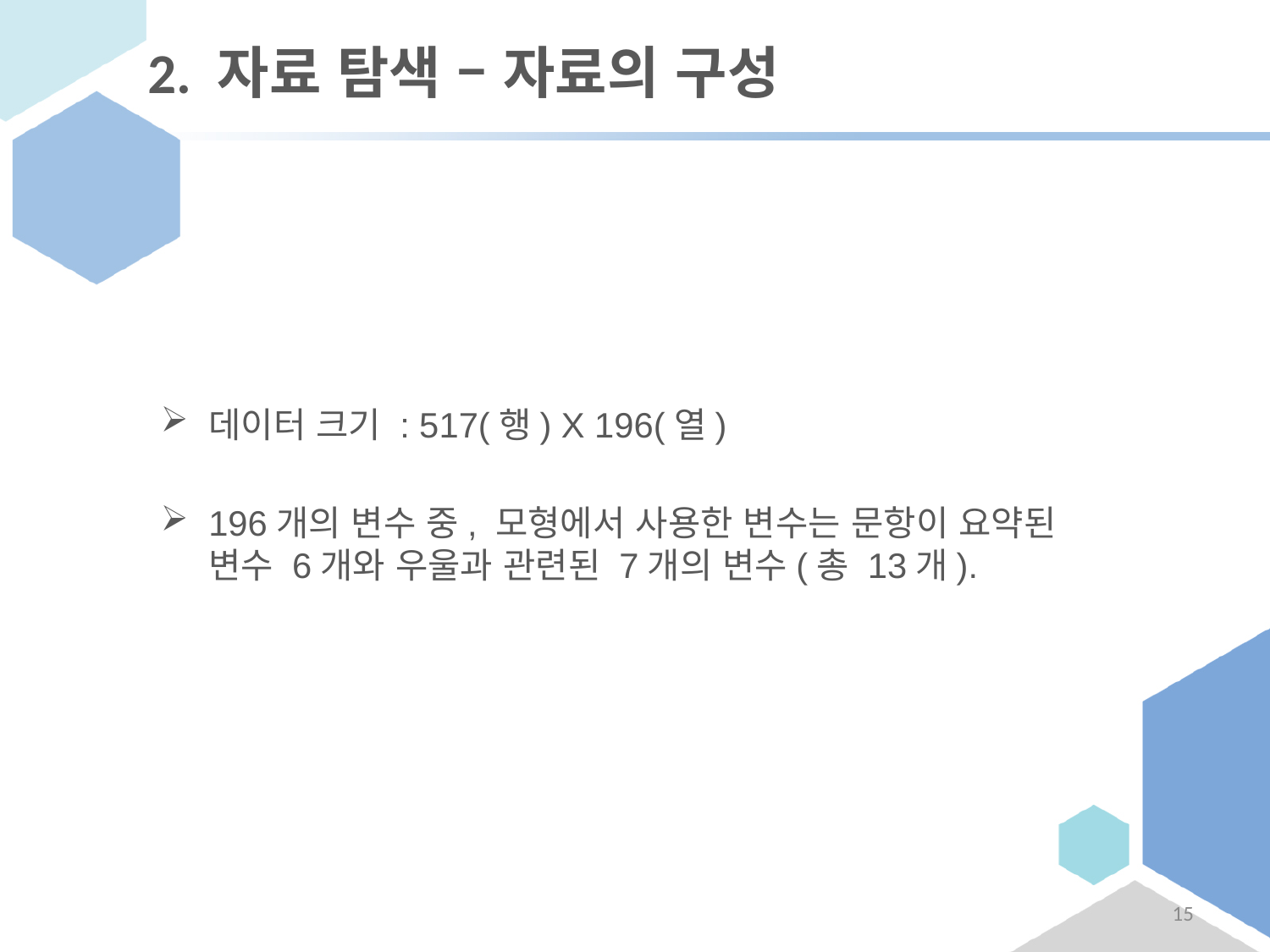

# 2. 자료 탐색 – 자료의 구성
데이터 크기 : 517(행) X 196(열)

196개의 변수 중, 모형에서 사용한 변수는 문항이 요약된 변수 6개와 우울과 관련된 7개의 변수(총 13개).
15